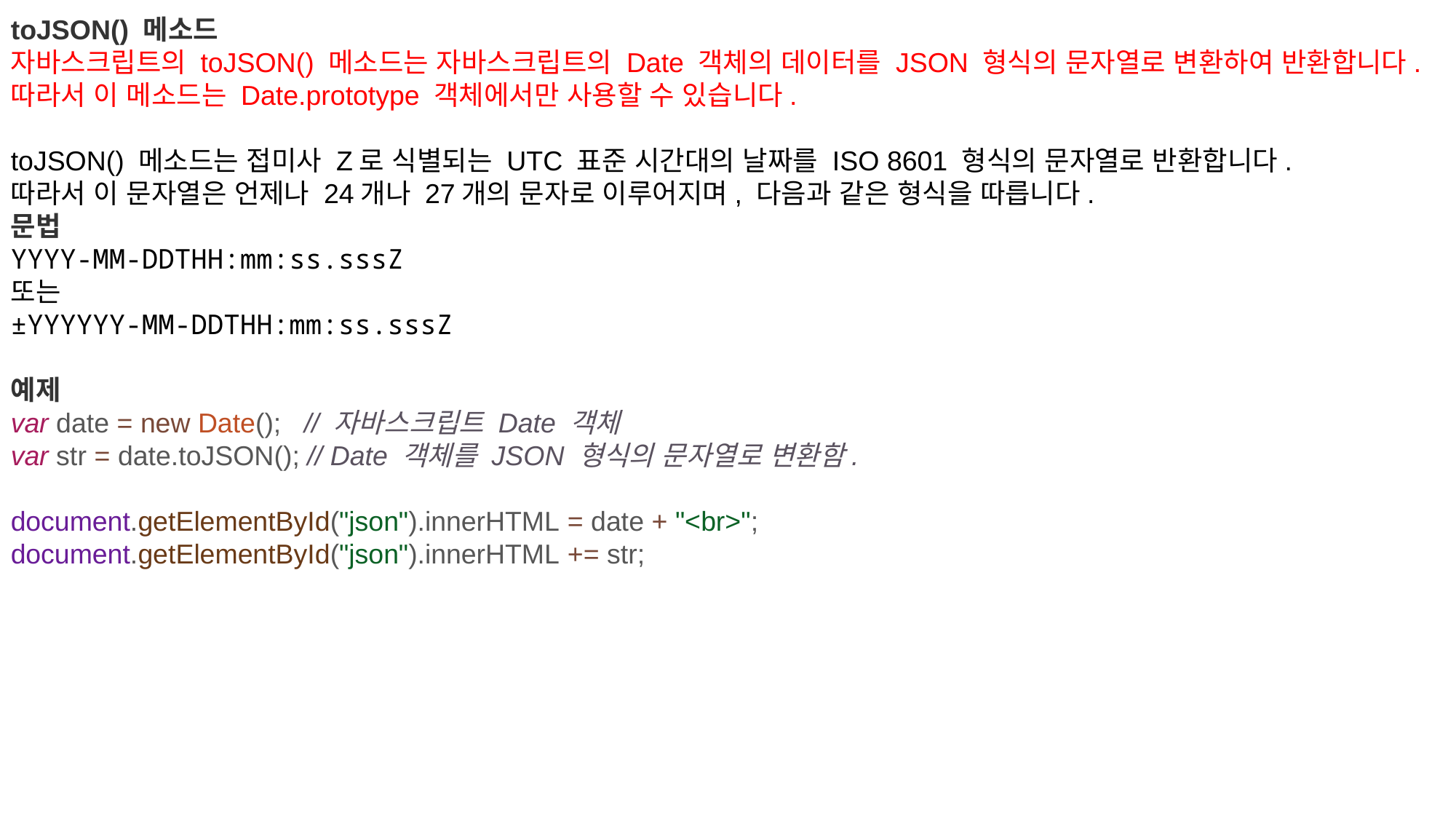

toJSON() 메소드
자바스크립트의 toJSON() 메소드는 자바스크립트의 Date 객체의 데이터를 JSON 형식의 문자열로 변환하여 반환합니다.
따라서 이 메소드는 Date.prototype 객체에서만 사용할 수 있습니다.

toJSON() 메소드는 접미사 Z로 식별되는 UTC 표준 시간대의 날짜를 ISO 8601 형식의 문자열로 반환합니다.
따라서 이 문자열은 언제나 24개나 27개의 문자로 이루어지며, 다음과 같은 형식을 따릅니다.
문법
YYYY-MM-DDTHH:mm:ss.sssZ
또는
±YYYYYY-MM-DDTHH:mm:ss.sssZ

예제
var date = new Date();   // 자바스크립트 Date 객체
var str = date.toJSON(); // Date 객체를 JSON 형식의 문자열로 변환함.

document.getElementById("json").innerHTML = date + "<br>";
document.getElementById("json").innerHTML += str;